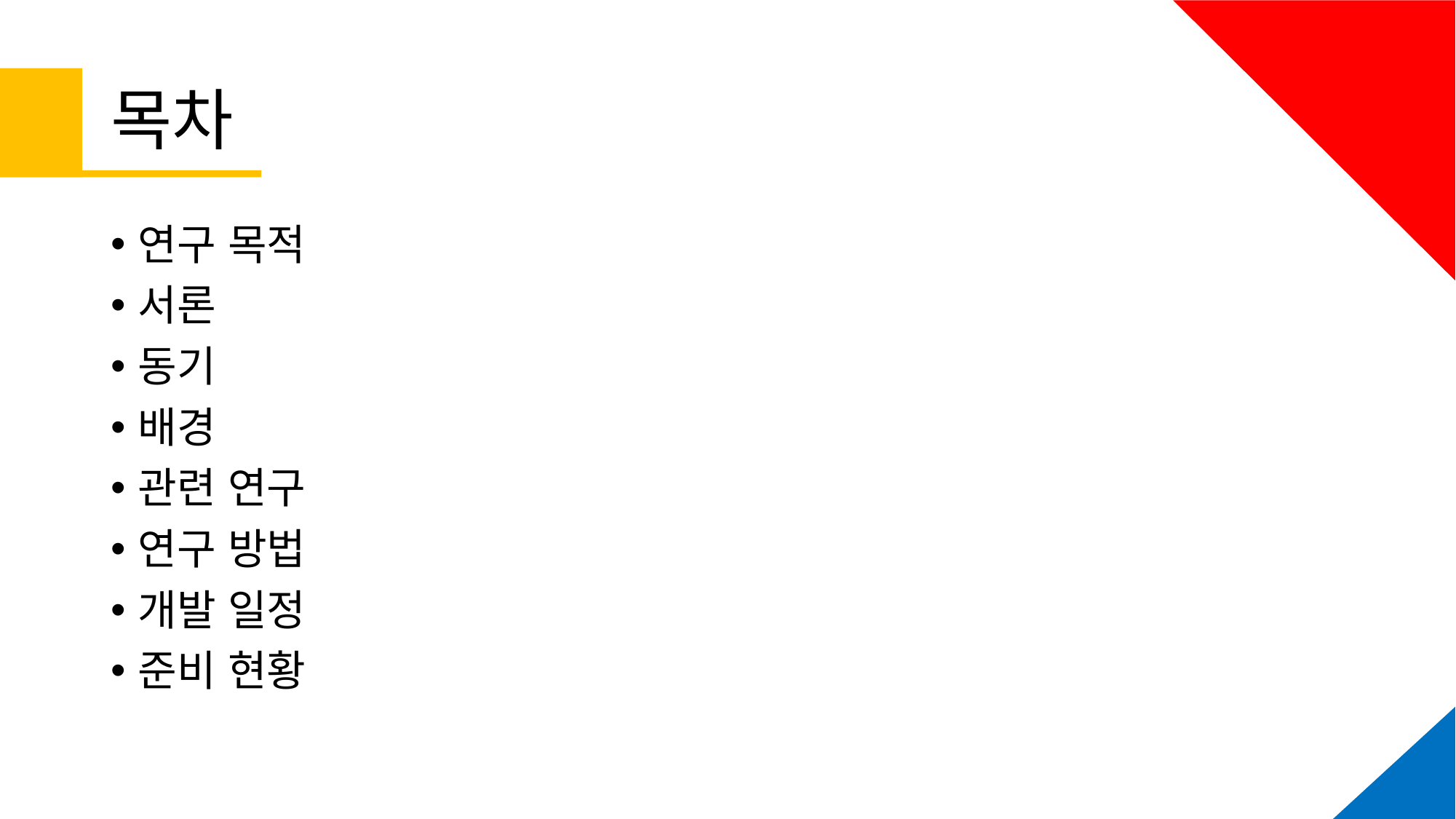

# 목차

연구 목적
서론
동기
배경
관련 연구
연구 방법
개발 일정
준비 현황